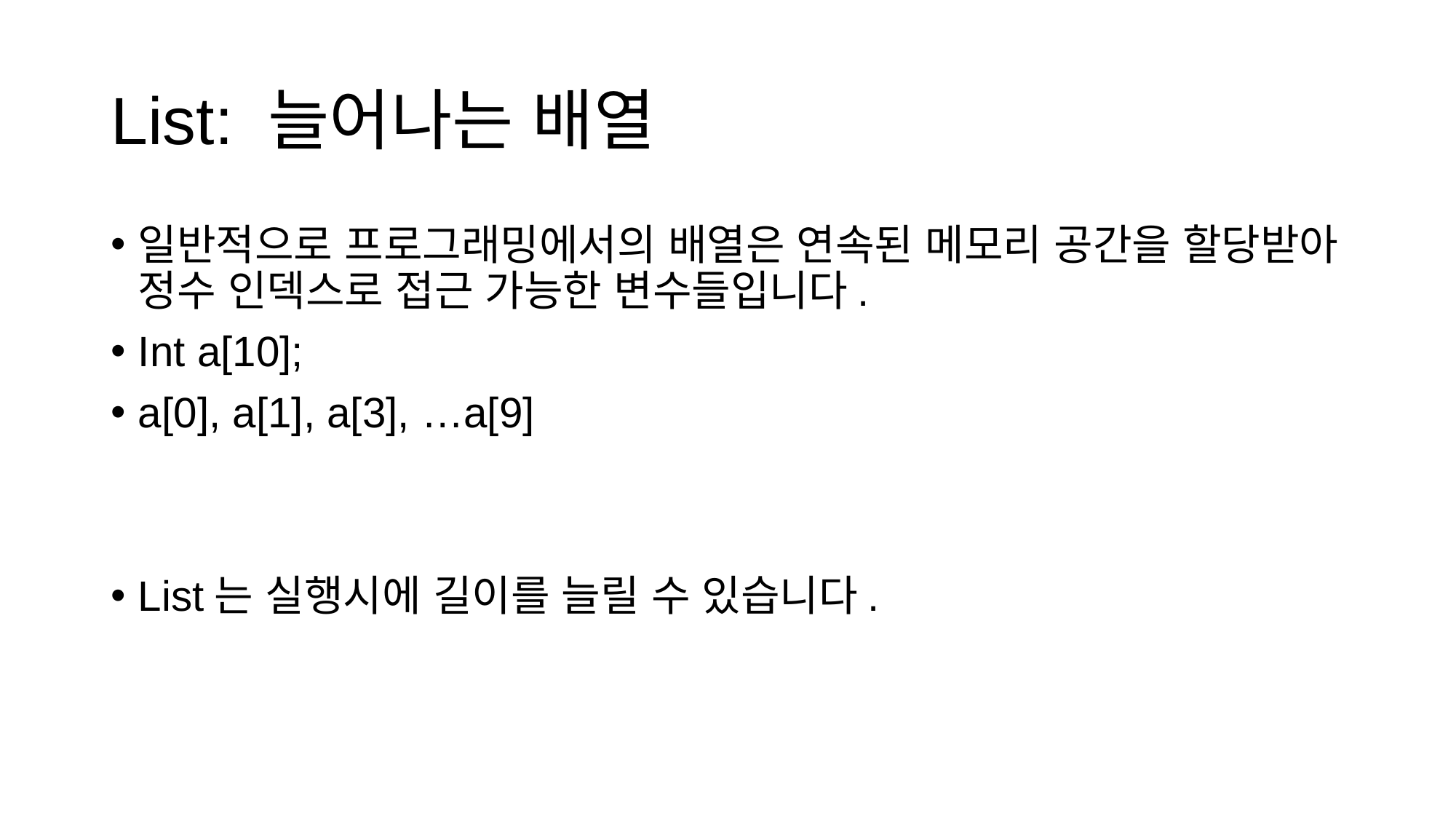

# List: 늘어나는 배열
일반적으로 프로그래밍에서의 배열은 연속된 메모리 공간을 할당받아 정수 인덱스로 접근 가능한 변수들입니다.
Int a[10];
a[0], a[1], a[3], …a[9]

List는 실행시에 길이를 늘릴 수 있습니다.